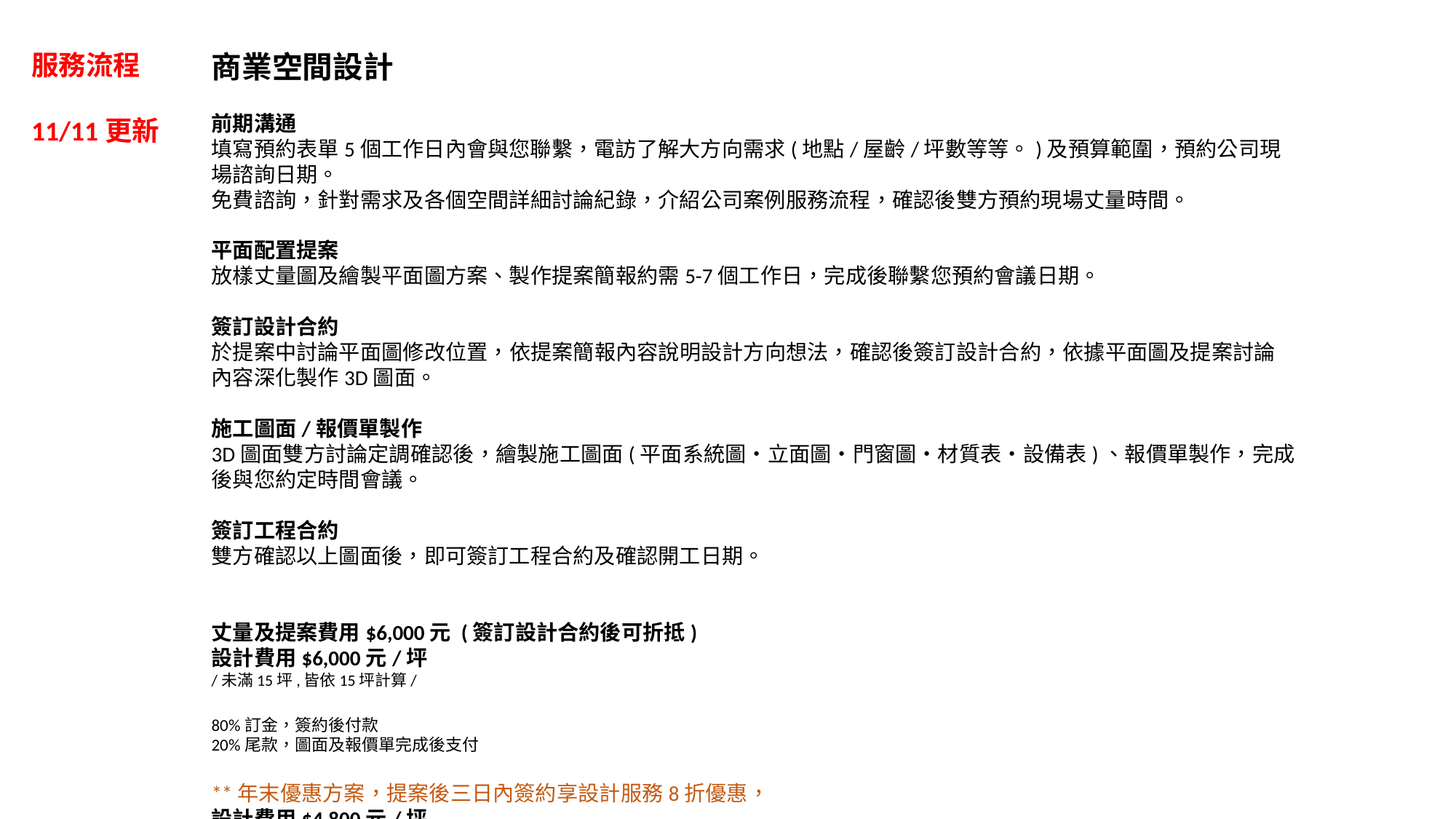

服務流程

11/11更新

商業空間設計

前期溝通
填寫預約表單5個工作日內會與您聯繫，電訪了解大方向需求(地點/屋齡/坪數等等。)及預算範圍，預約公司現場諮詢日期。
免費諮詢，針對需求及各個空間詳細討論紀錄，介紹公司案例服務流程，確認後雙方預約現場丈量時間。

平面配置提案
放樣丈量圖及繪製平面圖方案、製作提案簡報約需5-7個工作日，完成後聯繫您預約會議日期。

簽訂設計合約
於提案中討論平面圖修改位置，依提案簡報內容說明設計方向想法，確認後簽訂設計合約，依據平面圖及提案討論內容深化製作3D圖面。

施工圖面/報價單製作
3D圖面雙方討論定調確認後，繪製施工圖面(平面系統圖‧立面圖‧門窗圖‧材質表‧設備表)、報價單製作，完成後與您約定時間會議。

簽訂工程合約
雙方確認以上圖面後，即可簽訂工程合約及確認開工日期。

丈量及提案費用$6,000元 (簽訂設計合約後可折抵)
設計費用$6,000元/坪
/未滿15坪,皆依15坪計算/

80%訂金，簽約後付款
20%尾款，圖面及報價單完成後支付

**年末優惠方案，提案後三日內簽約享設計服務8折優惠，
設計費用$4,800元/坪